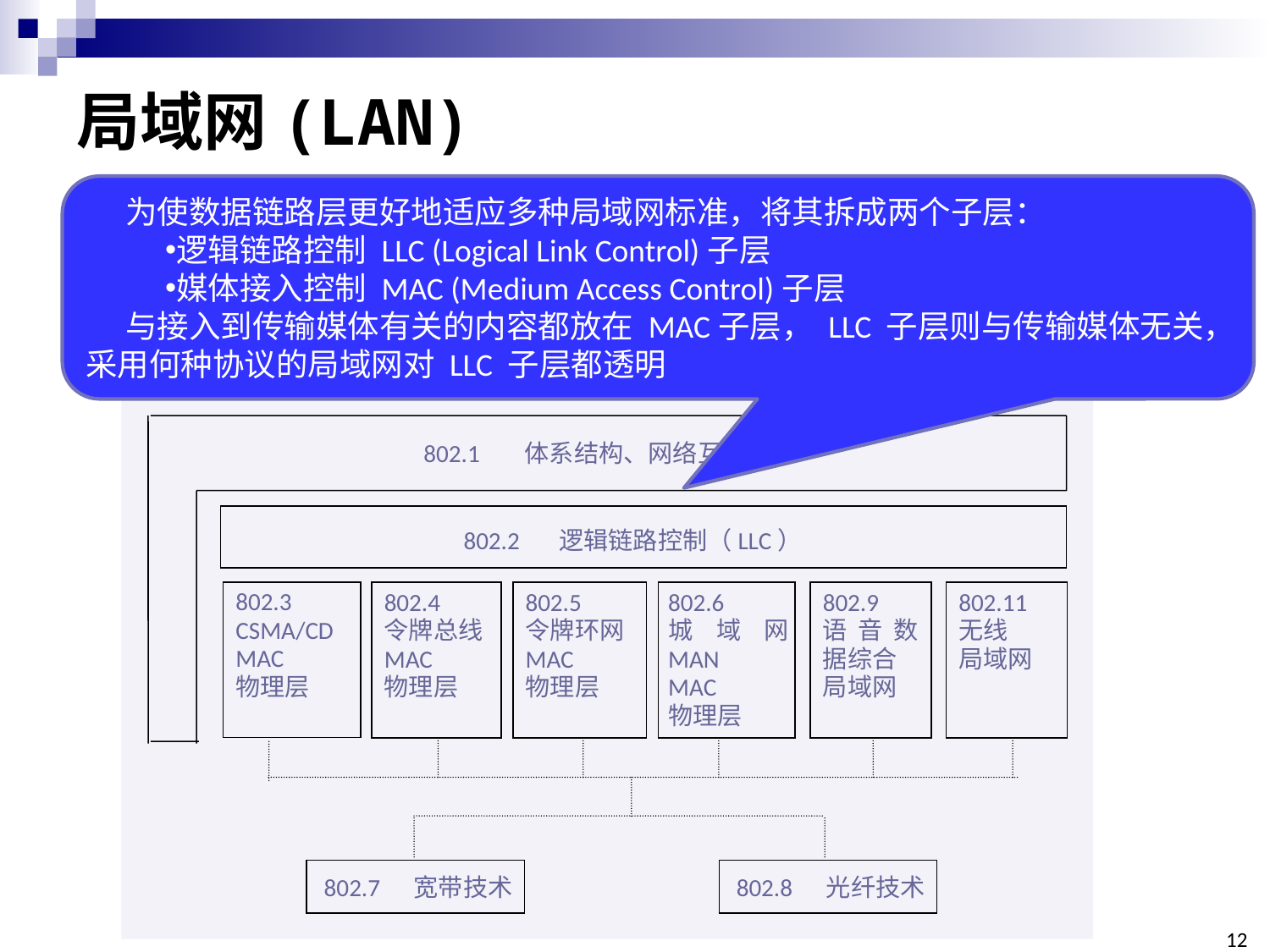

# 局域网(LAN)
为使数据链路层更好地适应多种局域网标准，将其拆成两个子层：
逻辑链路控制 LLC (Logical Link Control)子层
媒体接入控制 MAC (Medium Access Control)子层
与接入到传输媒体有关的内容都放在 MAC子层， LLC 子层则与传输媒体无关，采用何种协议的局域网对 LLC 子层都透明
IEEE 802标准体系

802.10
可操作的局域网的安全机制

802.1       体系结构、网络互连

802.2      逻辑链路控制（LLC）
802.3
CSMA/CD MAC
物理层
802.4
令牌总线
MAC
物理层

802.5
令牌环网
MAC
物理层

802.6
城域网MAN
MAC
物理层
802.9
语音数据综合
局域网
802.11
无线
局域网

802.8     光纤技术
802.7     宽带技术
128